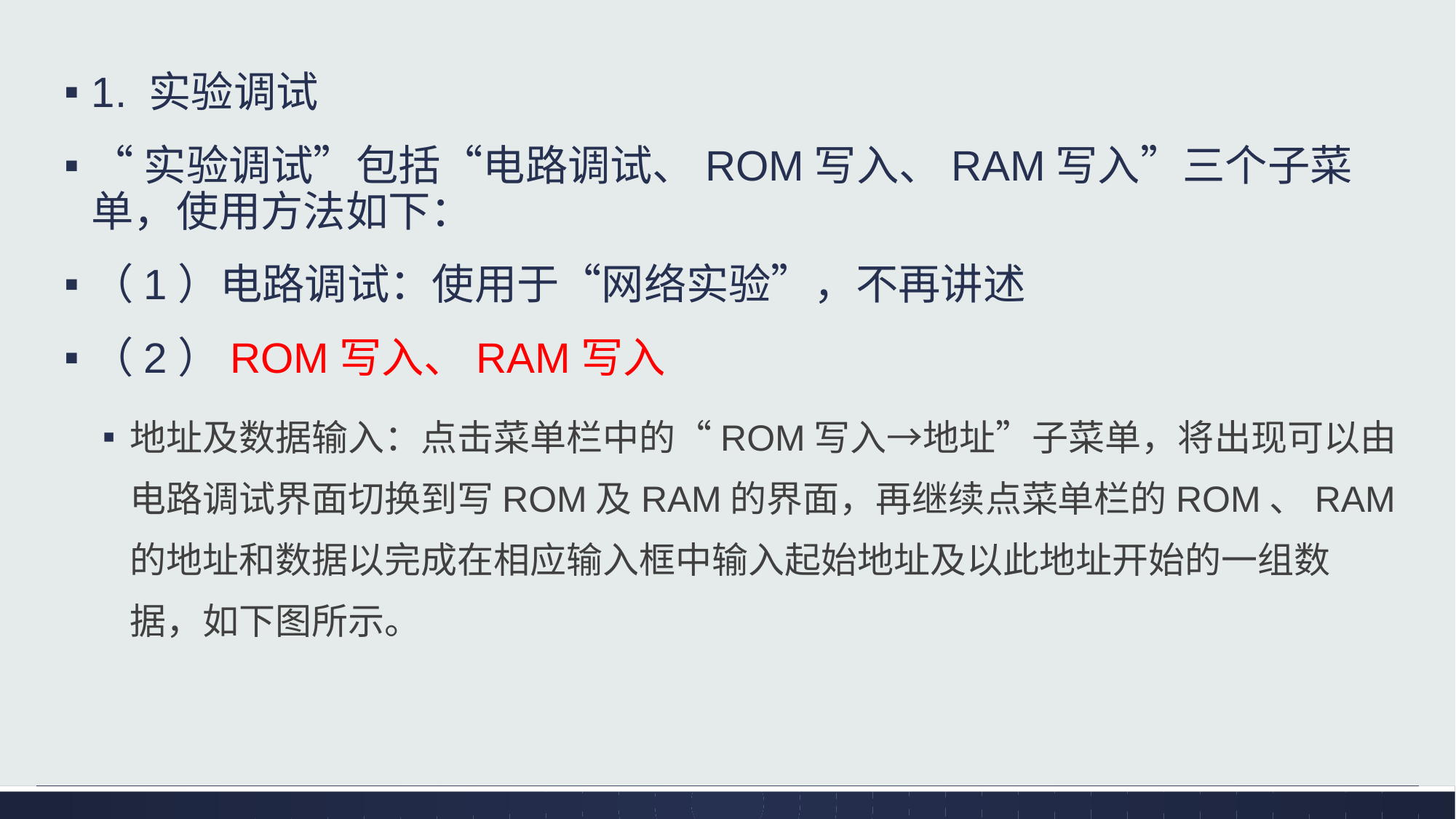

1. 实验调试
“实验调试”包括“电路调试、ROM写入、RAM写入”三个子菜单，使用方法如下：
（1）电路调试：使用于“网络实验”，不再讲述
（2）ROM写入、RAM写入
地址及数据输入：点击菜单栏中的“ROM写入→地址”子菜单，将出现可以由电路调试界面切换到写ROM及RAM的界面，再继续点菜单栏的ROM、RAM的地址和数据以完成在相应输入框中输入起始地址及以此地址开始的一组数据，如下图所示。